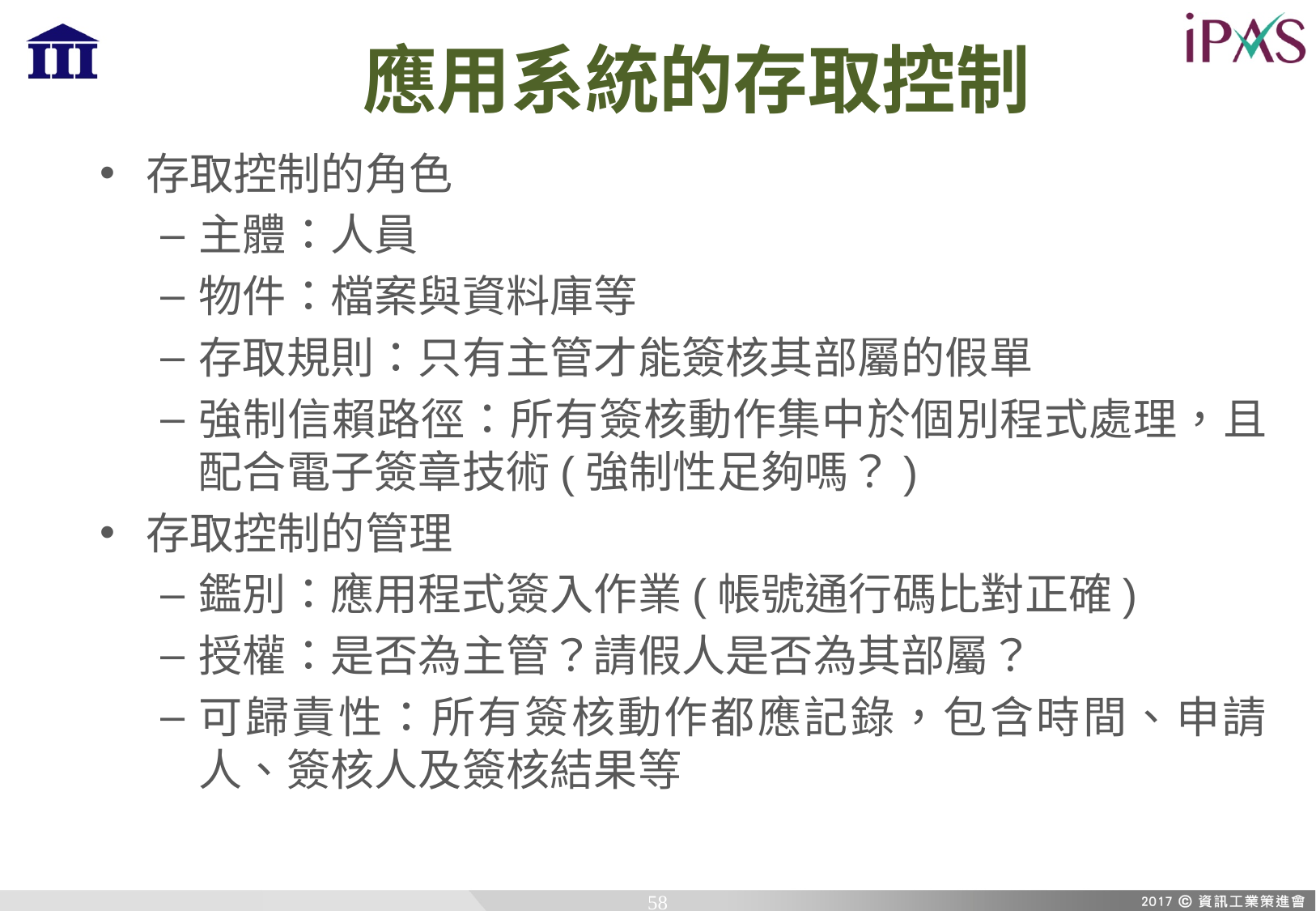

# 應用系統的存取控制
存取控制的角色
主體：人員
物件：檔案與資料庫等
存取規則：只有主管才能簽核其部屬的假單
強制信賴路徑：所有簽核動作集中於個別程式處理，且配合電子簽章技術(強制性足夠嗎？)
存取控制的管理
鑑別：應用程式簽入作業(帳號通行碼比對正確)
授權：是否為主管？請假人是否為其部屬？
可歸責性：所有簽核動作都應記錄，包含時間、申請人、簽核人及簽核結果等
58